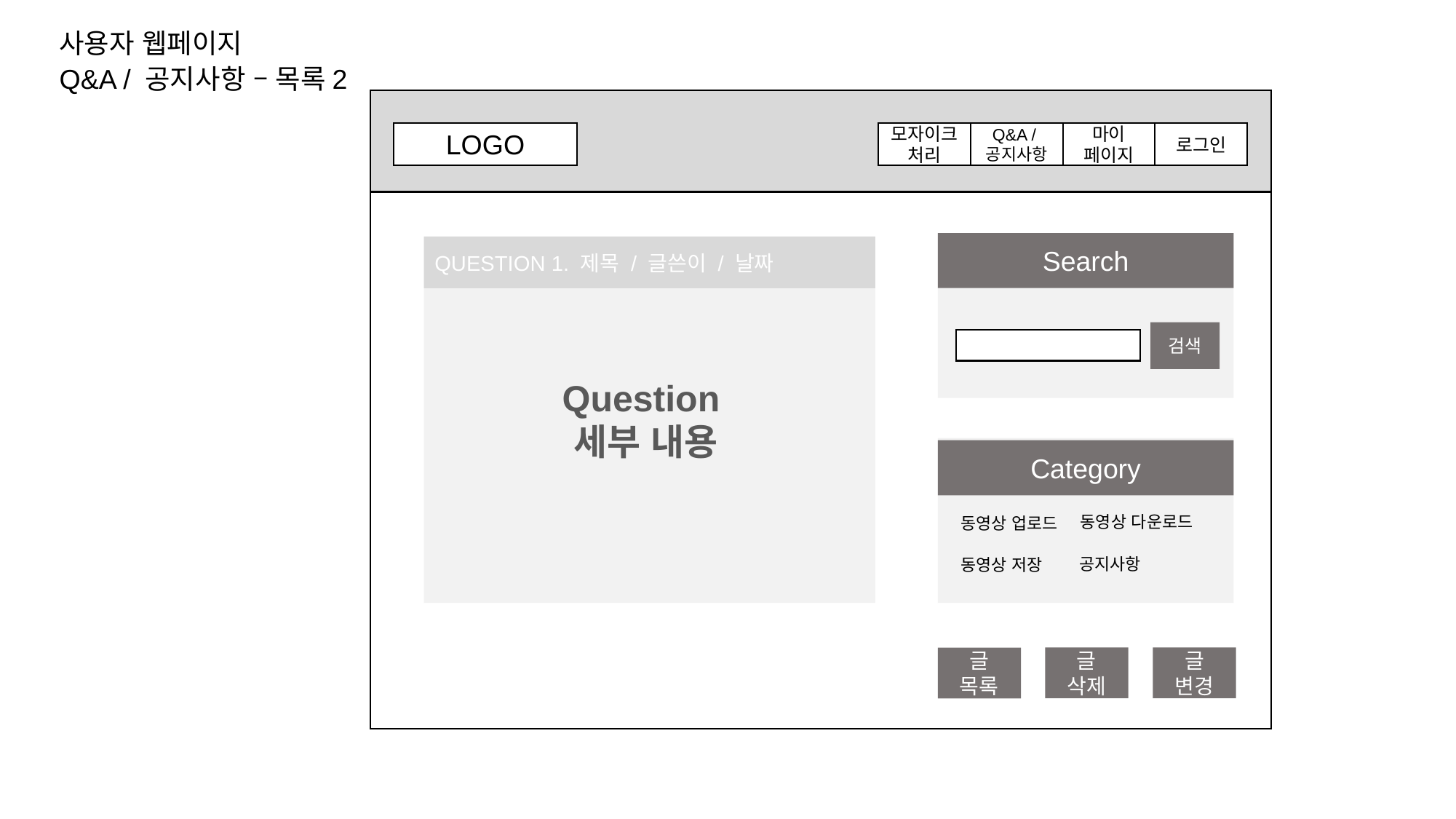

사용자 웹페이지
Q&A / 공지사항 – 목록2

LOGO
모자이크 처리
Q&A /
공지사항
마이
페이지
로그인

Search
QUESTION 1. 제목 / 글쓴이 / 날짜

검색

Question
세부 내용

Category
동영상 다운로드
동영상 업로드
공지사항
동영상 저장
글 삭제
글 변경
글 목록